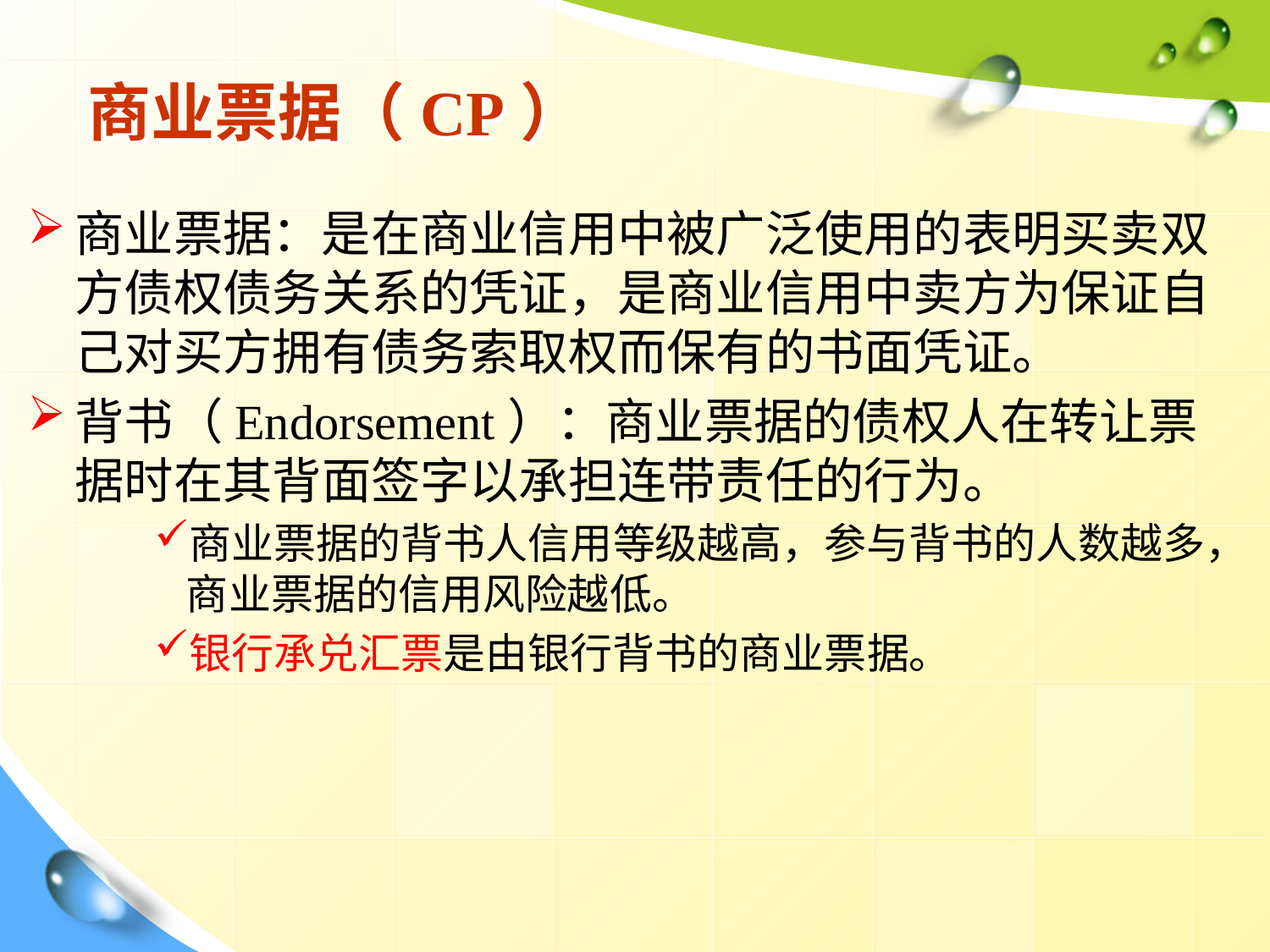

# 商业票据（CP）
商业票据：是在商业信用中被广泛使用的表明买卖双方债权债务关系的凭证，是商业信用中卖方为保证自己对买方拥有债务索取权而保有的书面凭证。
背书（Endorsement）：商业票据的债权人在转让票据时在其背面签字以承担连带责任的行为。
商业票据的背书人信用等级越高，参与背书的人数越多，商业票据的信用风险越低。
银行承兑汇票是由银行背书的商业票据。